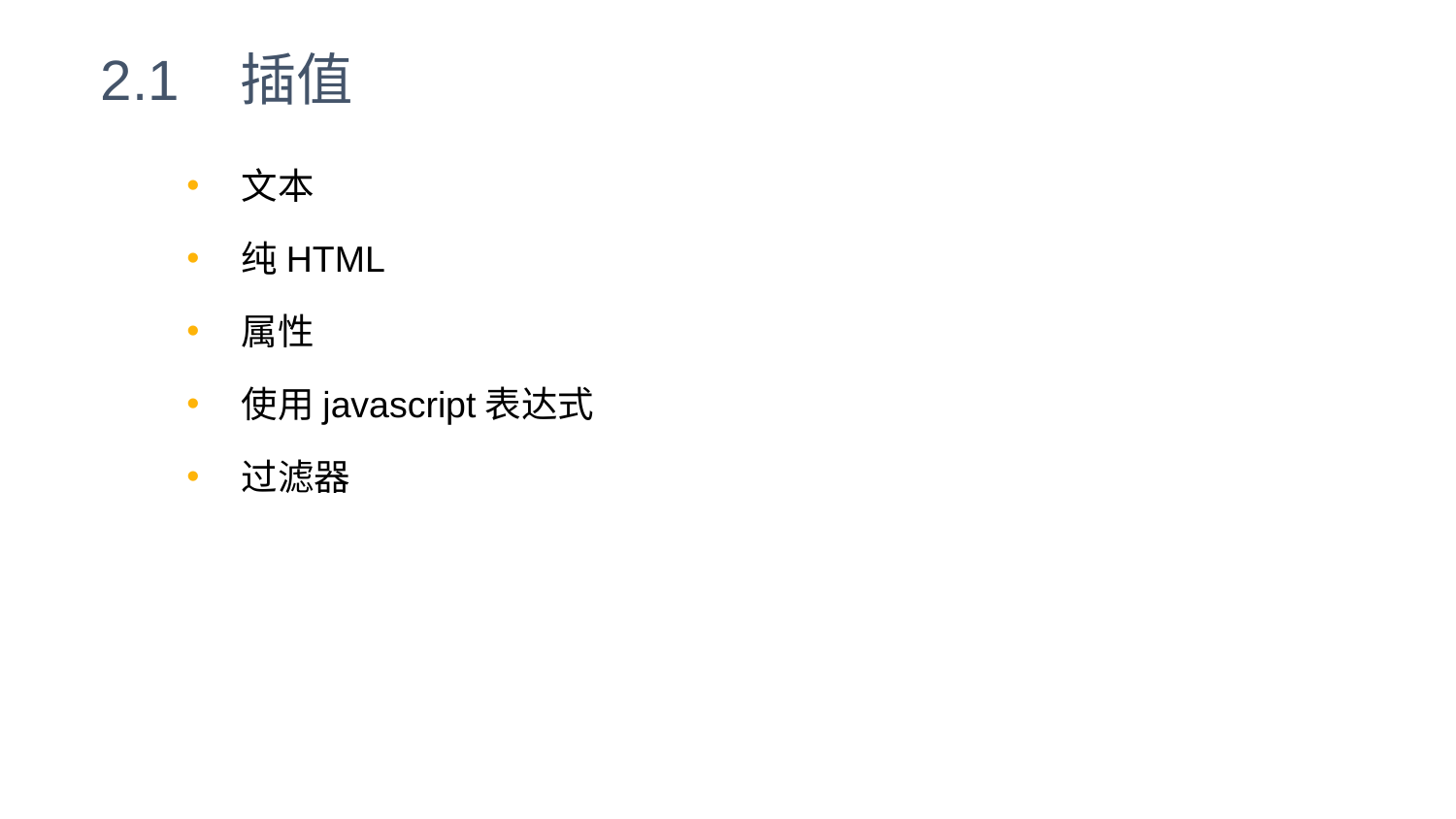

2.1   插值
文本
纯HTML
属性
使用javascript表达式
过滤器